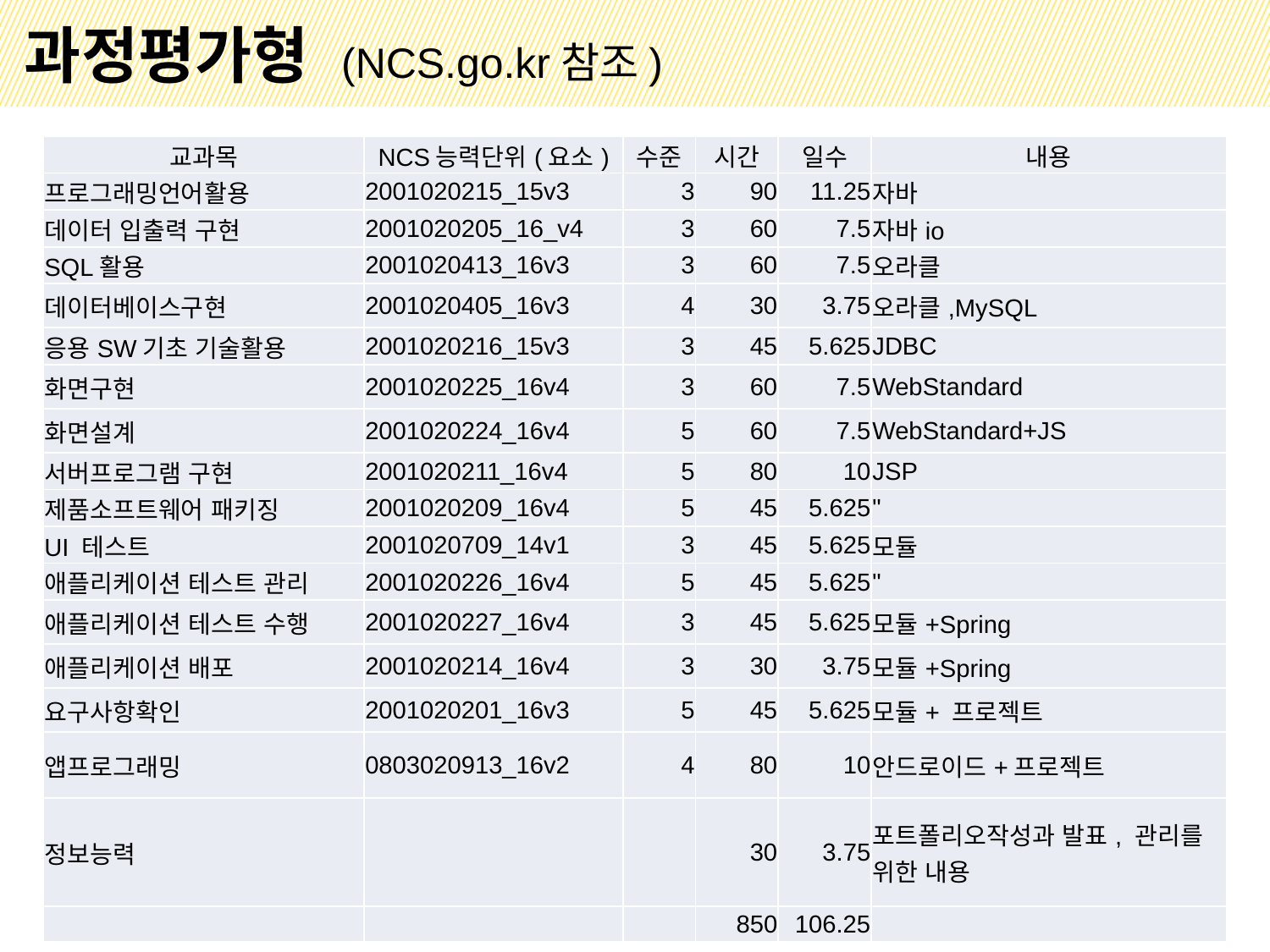

# 과정평가형 (NCS.go.kr참조)
| 교과목 | NCS능력단위(요소) | 수준 | 시간 | 일수 | 내용 |
| --- | --- | --- | --- | --- | --- |
| 프로그래밍언어활용 | 2001020215\_15v3 | 3 | 90 | 11.25 | 자바 |
| 데이터 입출력 구현 | 2001020205\_16\_v4 | 3 | 60 | 7.5 | 자바io |
| SQL활용 | 2001020413\_16v3 | 3 | 60 | 7.5 | 오라클 |
| 데이터베이스구현 | 2001020405\_16v3 | 4 | 30 | 3.75 | 오라클,MySQL |
| 응용SW기초 기술활용 | 2001020216\_15v3 | 3 | 45 | 5.625 | JDBC |
| 화면구현 | 2001020225\_16v4 | 3 | 60 | 7.5 | WebStandard |
| 화면설계 | 2001020224\_16v4 | 5 | 60 | 7.5 | WebStandard+JS |
| 서버프로그램 구현 | 2001020211\_16v4 | 5 | 80 | 10 | JSP |
| 제품소프트웨어 패키징 | 2001020209\_16v4 | 5 | 45 | 5.625 | " |
| UI 테스트 | 2001020709\_14v1 | 3 | 45 | 5.625 | 모듈 |
| 애플리케이션 테스트 관리 | 2001020226\_16v4 | 5 | 45 | 5.625 | " |
| 애플리케이션 테스트 수행 | 2001020227\_16v4 | 3 | 45 | 5.625 | 모듈+Spring |
| 애플리케이션 배포 | 2001020214\_16v4 | 3 | 30 | 3.75 | 모듈+Spring |
| 요구사항확인 | 2001020201\_16v3 | 5 | 45 | 5.625 | 모듈+ 프로젝트 |
| 앱프로그래밍 | 0803020913\_16v2 | 4 | 80 | 10 | 안드로이드+프로젝트 |
| 정보능력 |  |  | 30 | 3.75 | 포트폴리오작성과 발표, 관리를 위한 내용 |
|  |  |  | 850 | 106.25 |  |